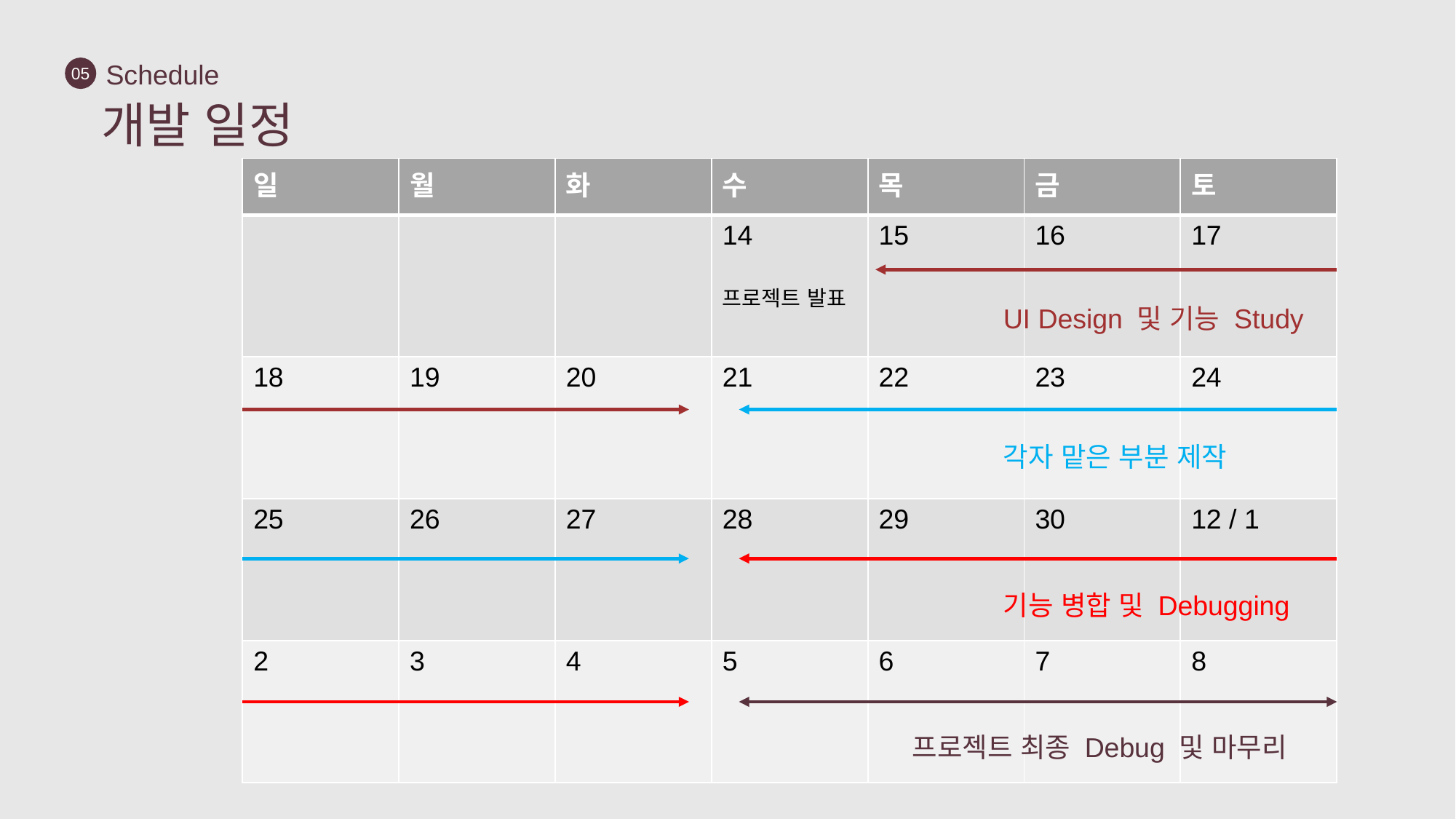

Schedule

05
개발 일정
| 일 | 월 | 화 | 수 | 목 | 금 | 토 |
| --- | --- | --- | --- | --- | --- | --- |
|  |  |  | 14 프로젝트 발표 | 15 | 16 | 17 |
| 18 | 19 | 20 | 21 | 22 | 23 | 24 |
| 25 | 26 | 27 | 28 | 29 | 30 | 12 / 1 |
| 2 | 3 | 4 | 5 | 6 | 7 | 8 |
UI Design 및 기능 Study
각자 맡은 부분 제작
기능 병합 및 Debugging
프로젝트 최종 Debug 및 마무리